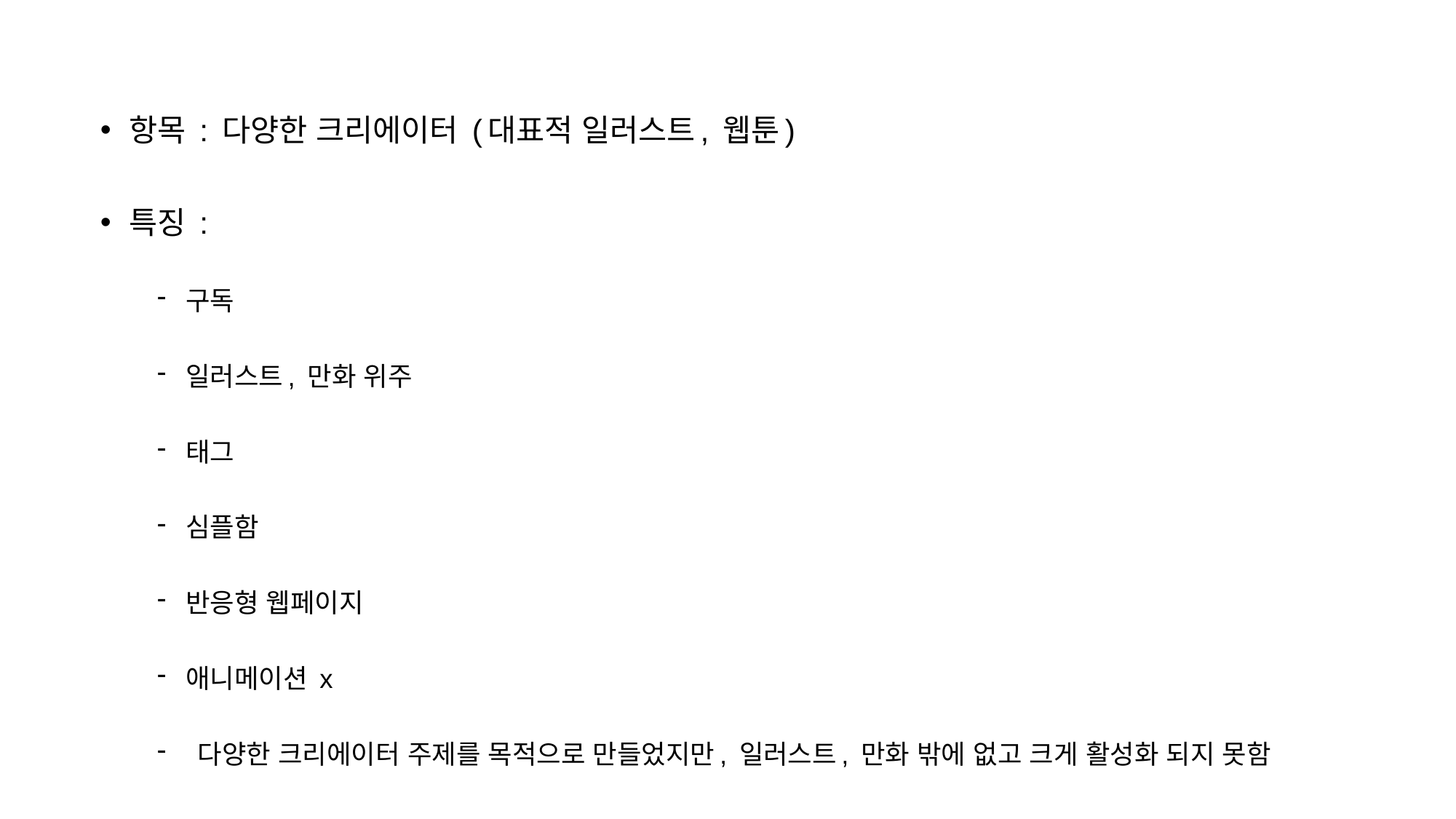

항목 : 다양한 크리에이터 (대표적 일러스트, 웹툰)
특징 :
구독
일러스트, 만화 위주
태그
심플함
반응형 웹페이지
애니메이션 x
 다양한 크리에이터 주제를 목적으로 만들었지만, 일러스트, 만화 밖에 없고 크게 활성화 되지 못함